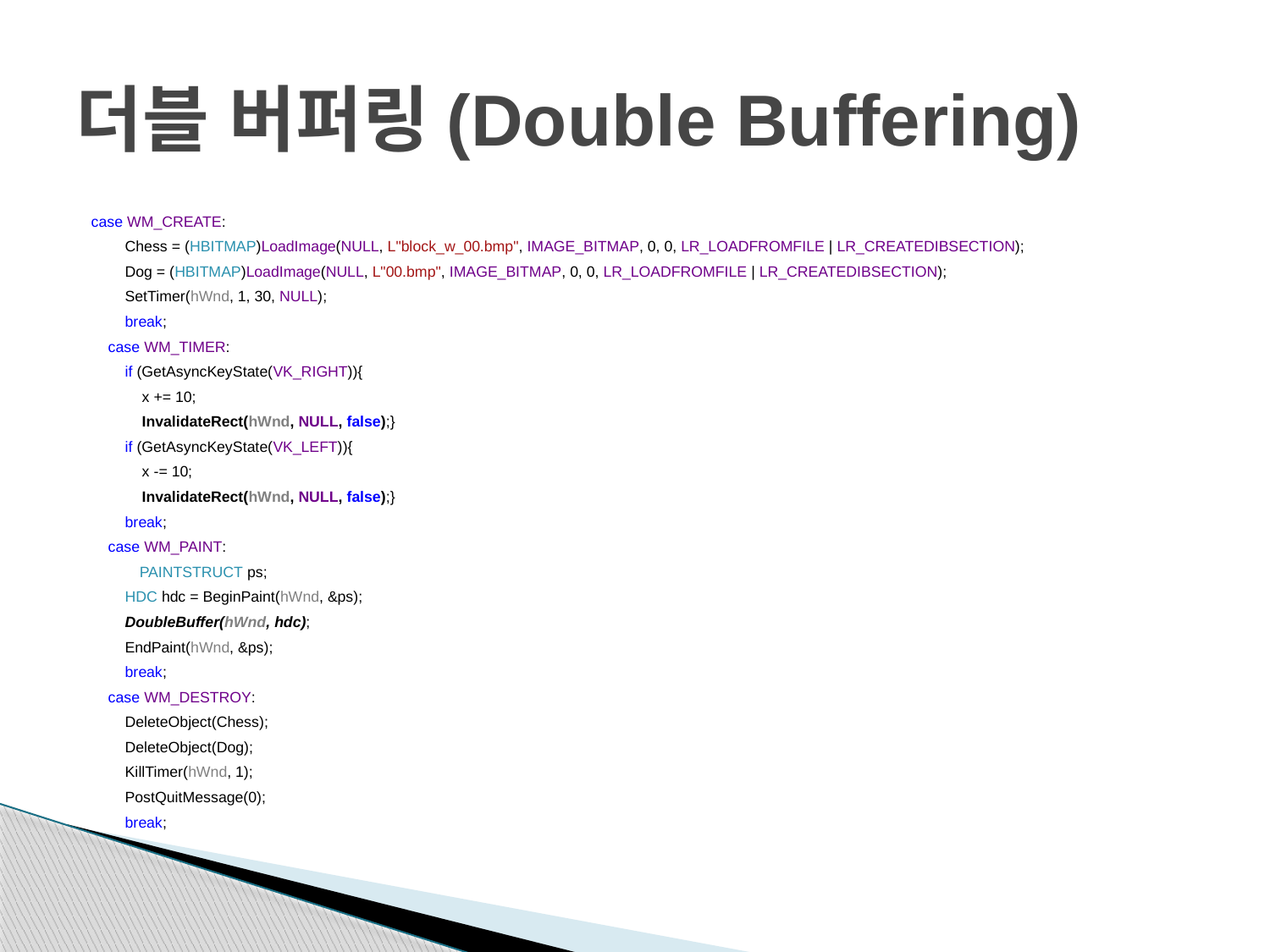

# 더블 버퍼링(Double Buffering)
case WM_CREATE:
        Chess = (HBITMAP)LoadImage(NULL, L"block_w_00.bmp", IMAGE_BITMAP, 0, 0, LR_LOADFROMFILE | LR_CREATEDIBSECTION);
        Dog = (HBITMAP)LoadImage(NULL, L"00.bmp", IMAGE_BITMAP, 0, 0, LR_LOADFROMFILE | LR_CREATEDIBSECTION);
        SetTimer(hWnd, 1, 30, NULL);
        break;
    case WM_TIMER:
        if (GetAsyncKeyState(VK_RIGHT)){
            x += 10;
            InvalidateRect(hWnd, NULL, false);}
        if (GetAsyncKeyState(VK_LEFT)){
            x -= 10;
            InvalidateRect(hWnd, NULL, false);}
        break;
    case WM_PAINT:
	   PAINTSTRUCT ps;
        HDC hdc = BeginPaint(hWnd, &ps);
        DoubleBuffer(hWnd, hdc);
        EndPaint(hWnd, &ps);
        break;
    case WM_DESTROY:
        DeleteObject(Chess);
        DeleteObject(Dog);
        KillTimer(hWnd, 1);
        PostQuitMessage(0);
        break;